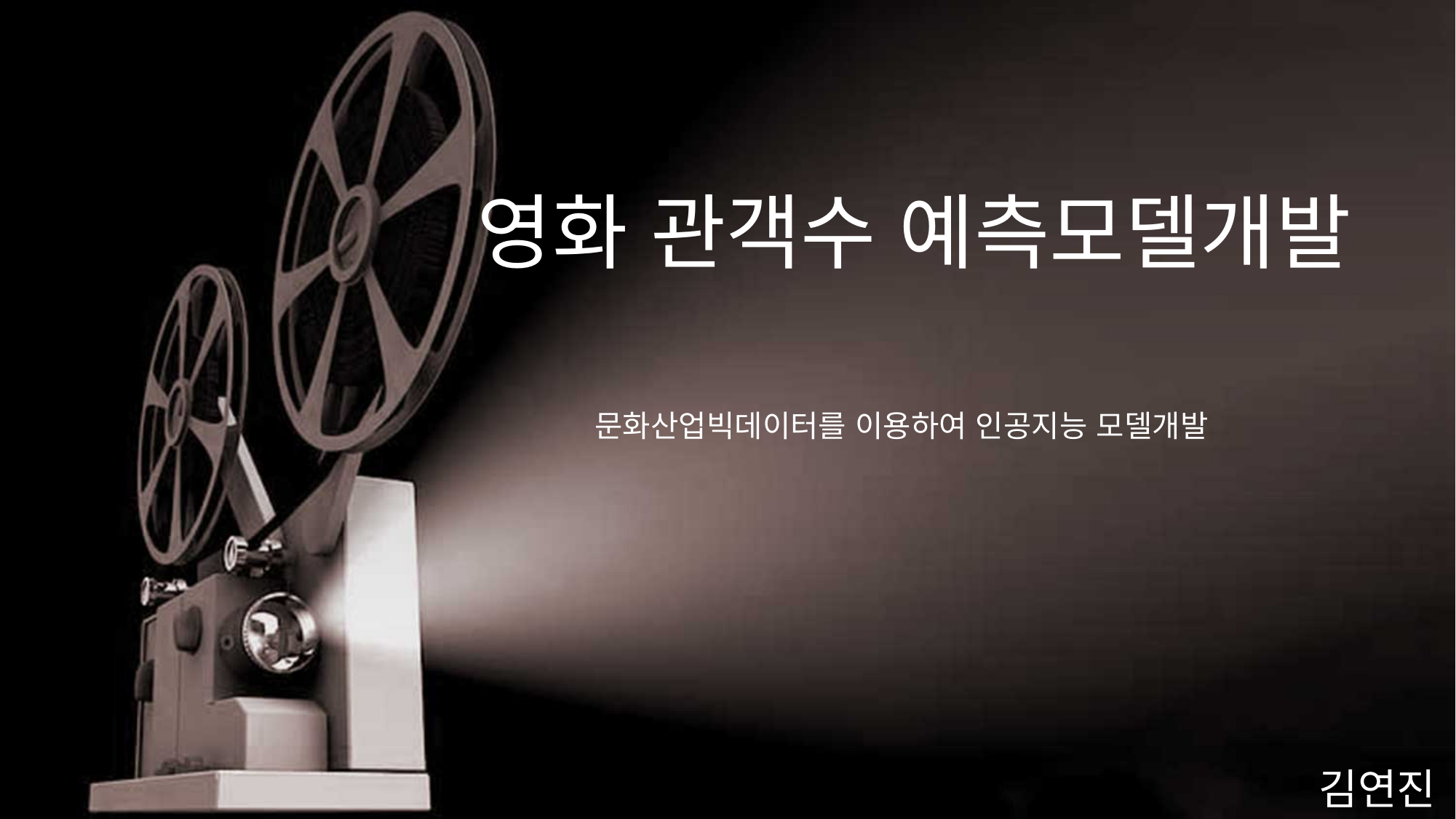

영화 관객수 예측모델개발

문화산업빅데이터를 이용하여 인공지능 모델개발
김연진